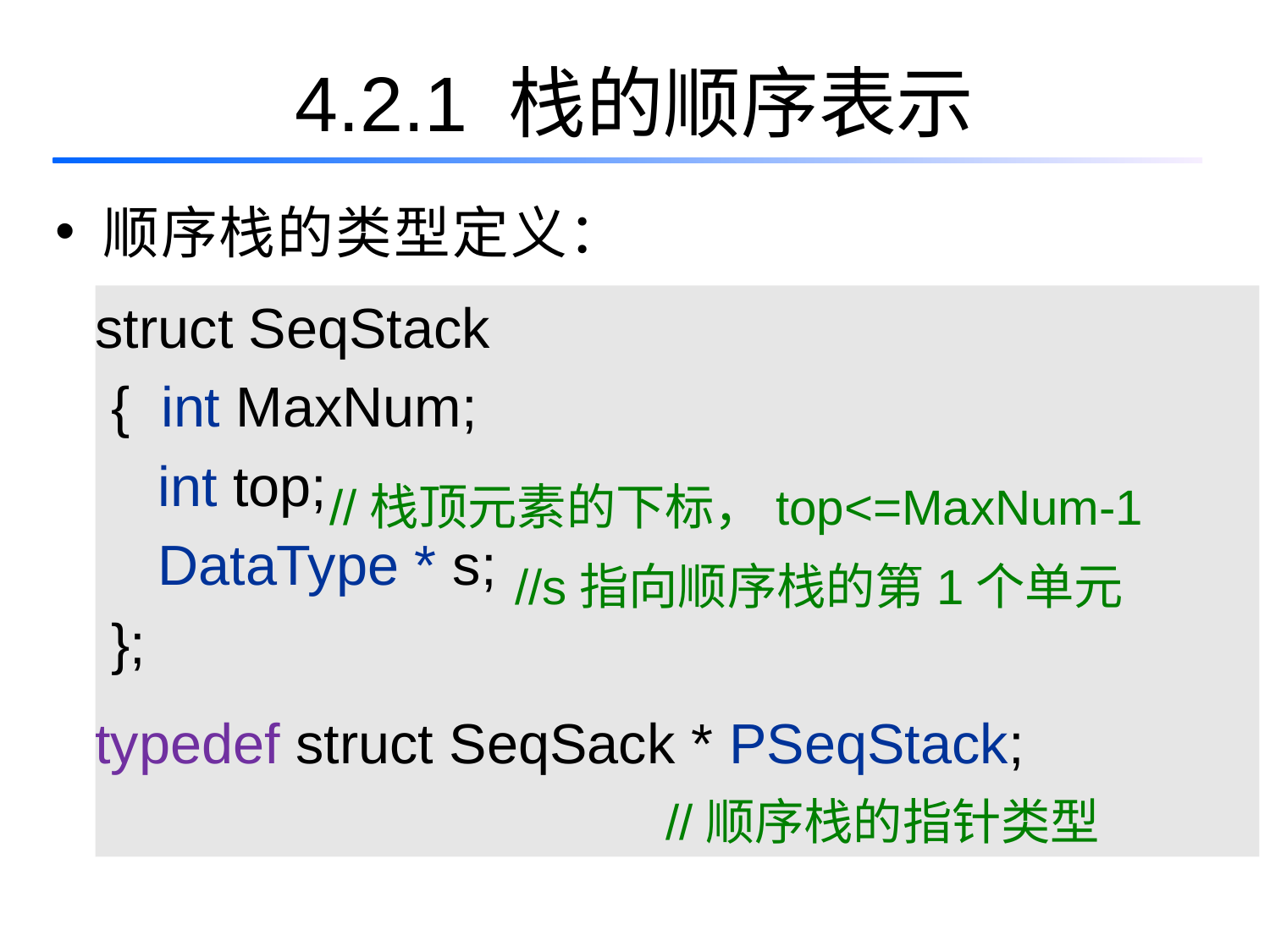

# 4.2.1 栈的顺序表示

顺序栈的类型定义：
struct SeqStack
 {  int MaxNum;
    int top;
    DataType * s;
 };
typedef struct SeqSack * PSeqStack;
//栈顶元素的下标，top<=MaxNum-1
//s指向顺序栈的第1个单元
//顺序栈的指针类型